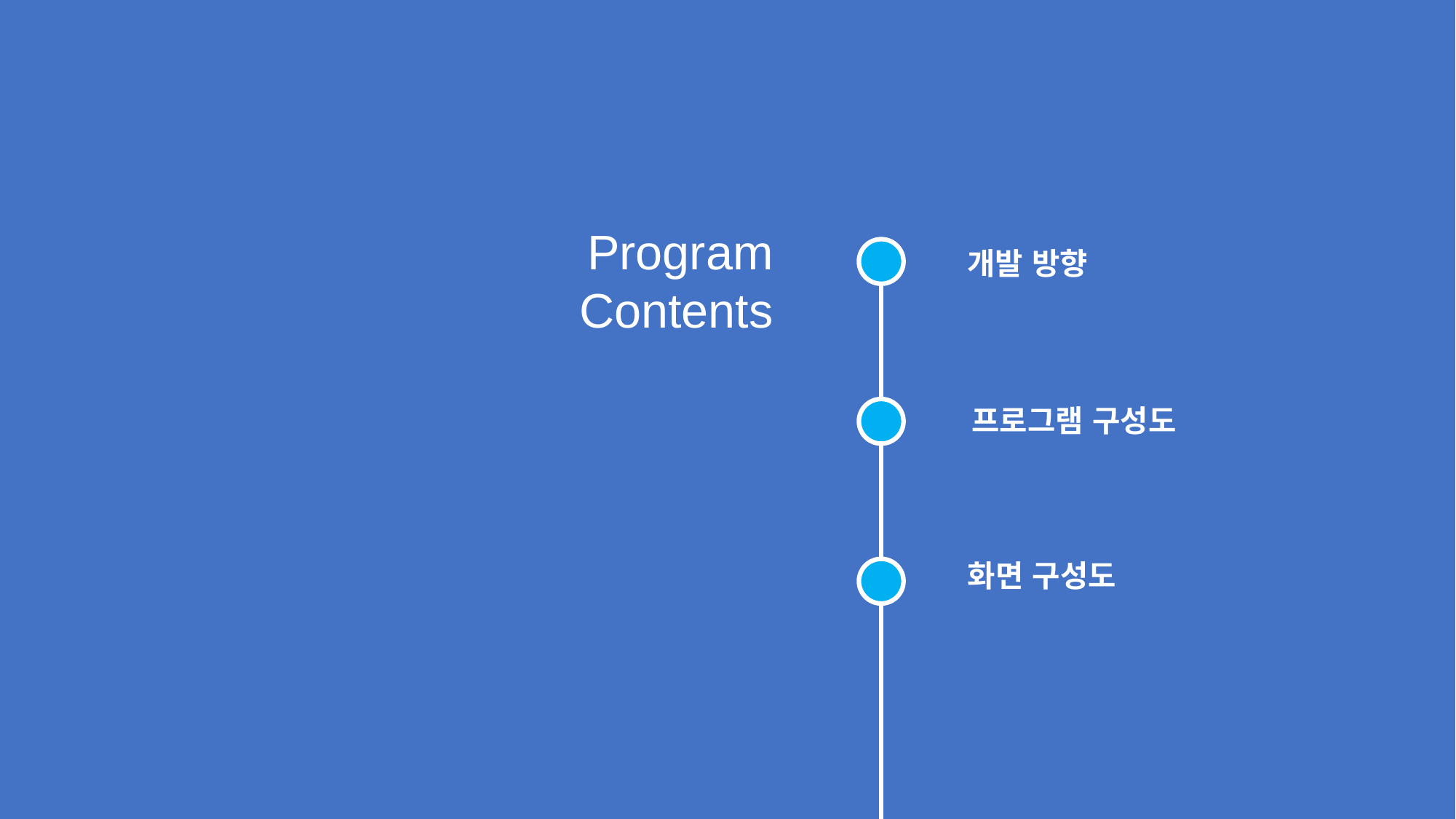

Program
Contents
개발 방향

프로그램 구성도

화면 구성도